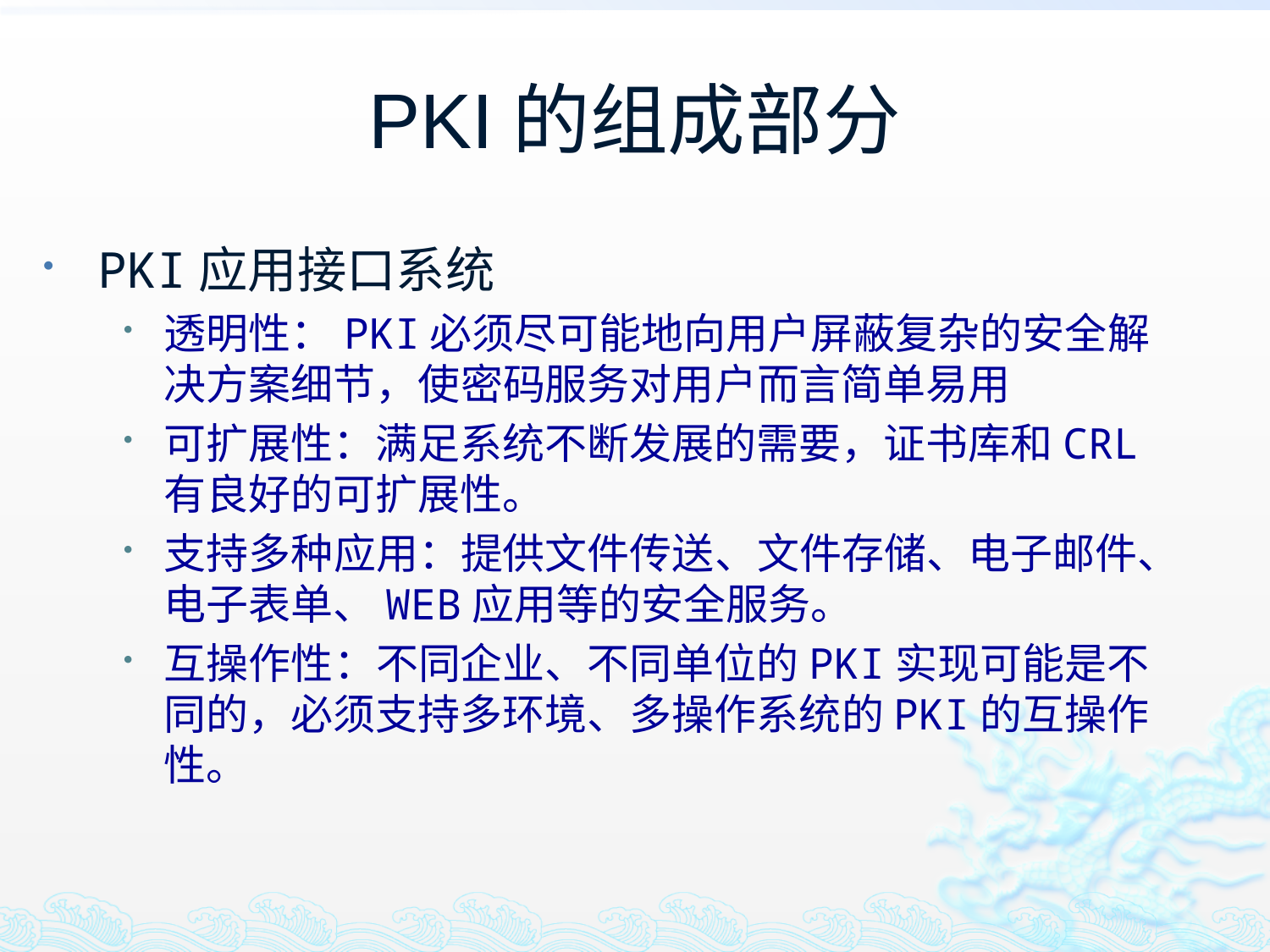

# PKI的组成部分
PKI应用接口系统
透明性：PKI必须尽可能地向用户屏蔽复杂的安全解决方案细节，使密码服务对用户而言简单易用
可扩展性：满足系统不断发展的需要，证书库和CRL有良好的可扩展性。
支持多种应用：提供文件传送、文件存储、电子邮件、电子表单、WEB应用等的安全服务。
互操作性：不同企业、不同单位的PKI实现可能是不同的，必须支持多环境、多操作系统的PKI的互操作性。